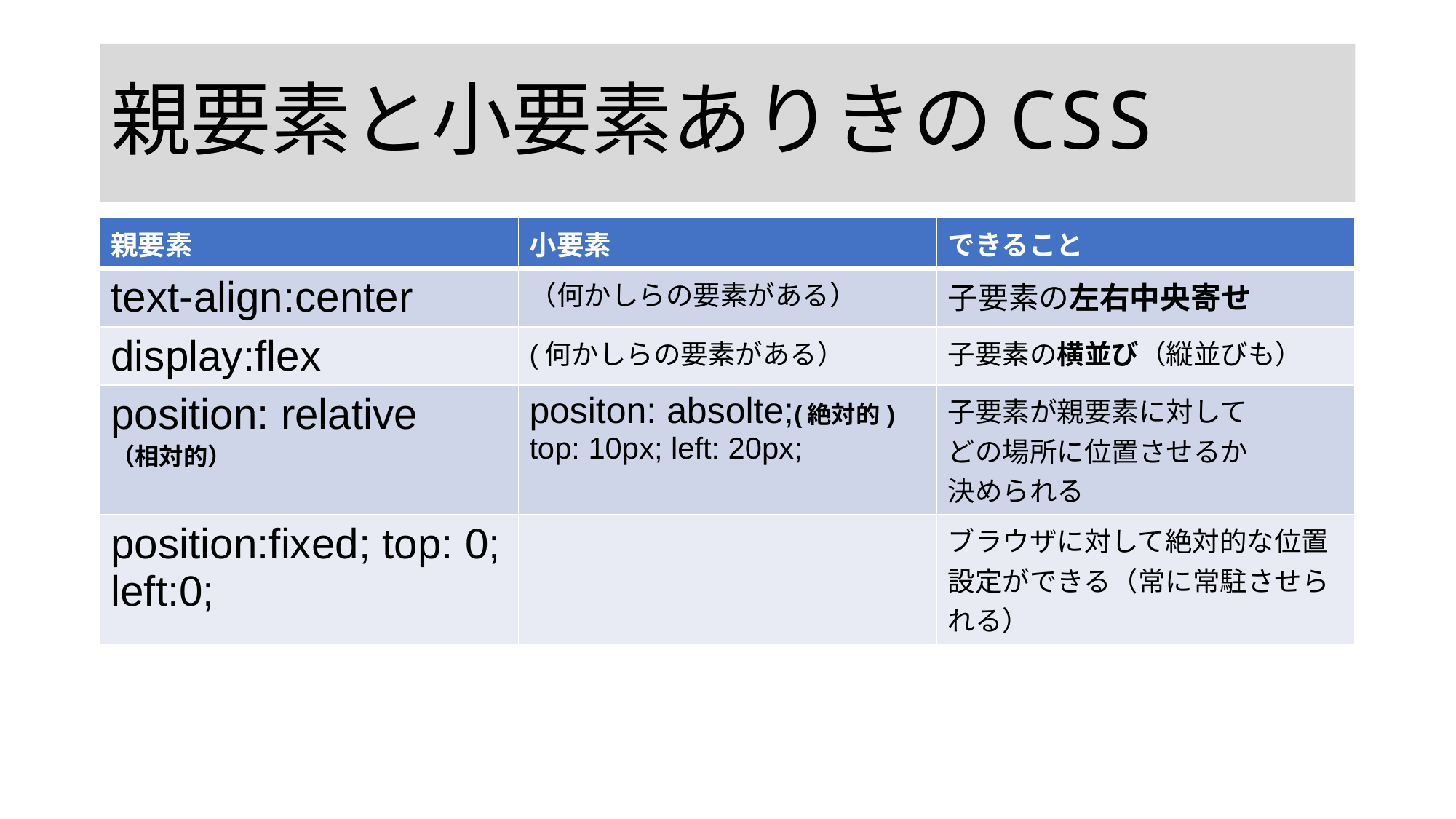

# 親要素と小要素ありきのCSS
| 親要素 | 小要素 | できること |
| --- | --- | --- |
| text-align:center | （何かしらの要素がある） | 子要素の左右中央寄せ |
| display:flex | (何かしらの要素がある） | 子要素の横並び（縦並びも） |
| position: relative （相対的） | positon: absolte;(絶対的) top: 10px; left: 20px; | 子要素が親要素に対して どの場所に位置させるか 決められる |
| position:fixed; top: 0; left:0; |  | ブラウザに対して絶対的な位置設定ができる（常に常駐させられる） |